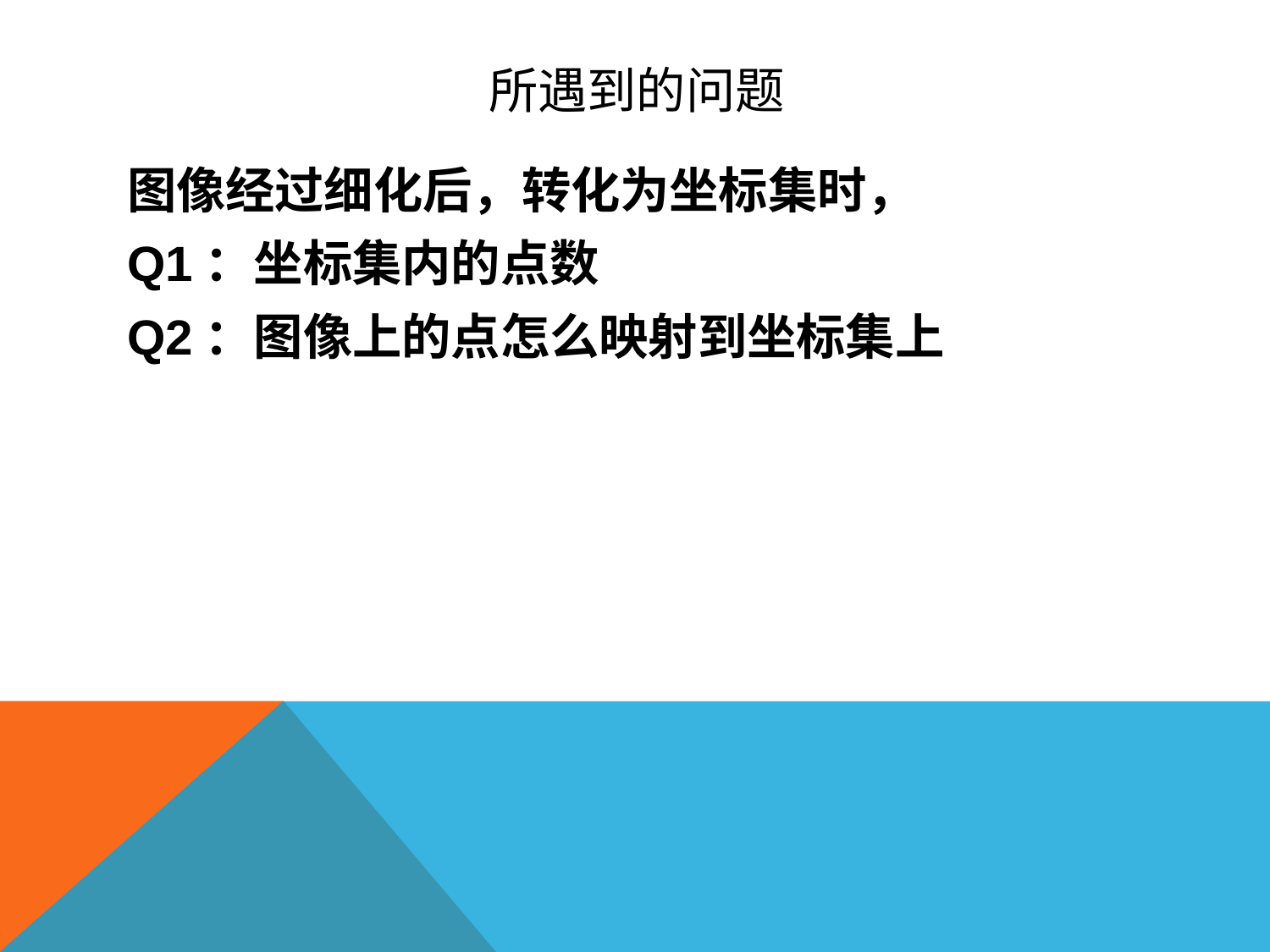

# 所遇到的问题
图像经过细化后，转化为坐标集时，
Q1：坐标集内的点数
Q2：图像上的点怎么映射到坐标集上